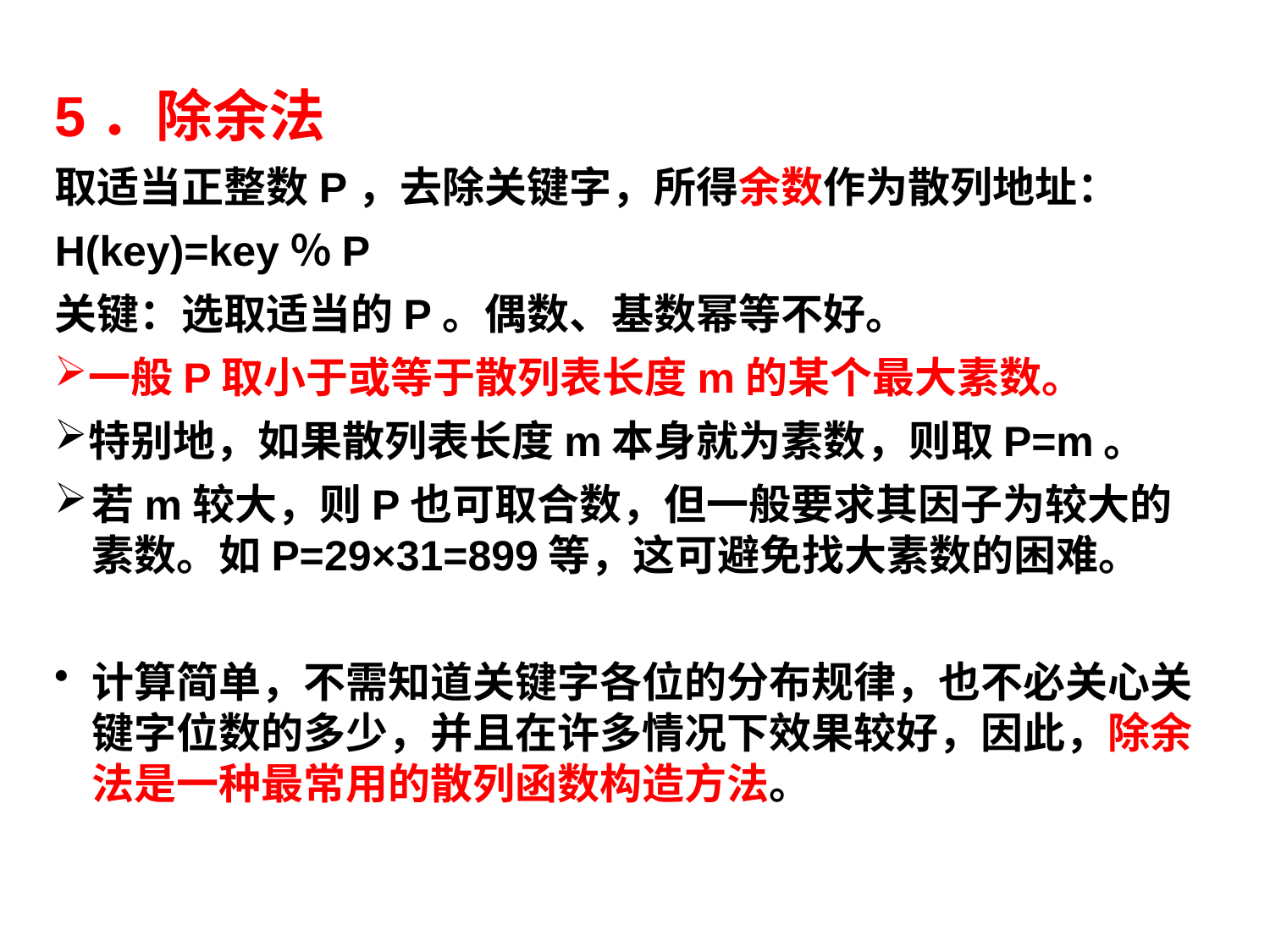

5．除余法
取适当正整数P，去除关键字，所得余数作为散列地址：
H(key)=key％P
关键：选取适当的P。偶数、基数幂等不好。
一般P取小于或等于散列表长度m的某个最大素数。
特别地，如果散列表长度m本身就为素数，则取P=m。
若m较大，则P也可取合数，但一般要求其因子为较大的素数。如P=29×31=899等，这可避免找大素数的困难。

计算简单，不需知道关键字各位的分布规律，也不必关心关键字位数的多少，并且在许多情况下效果较好，因此，除余法是一种最常用的散列函数构造方法。